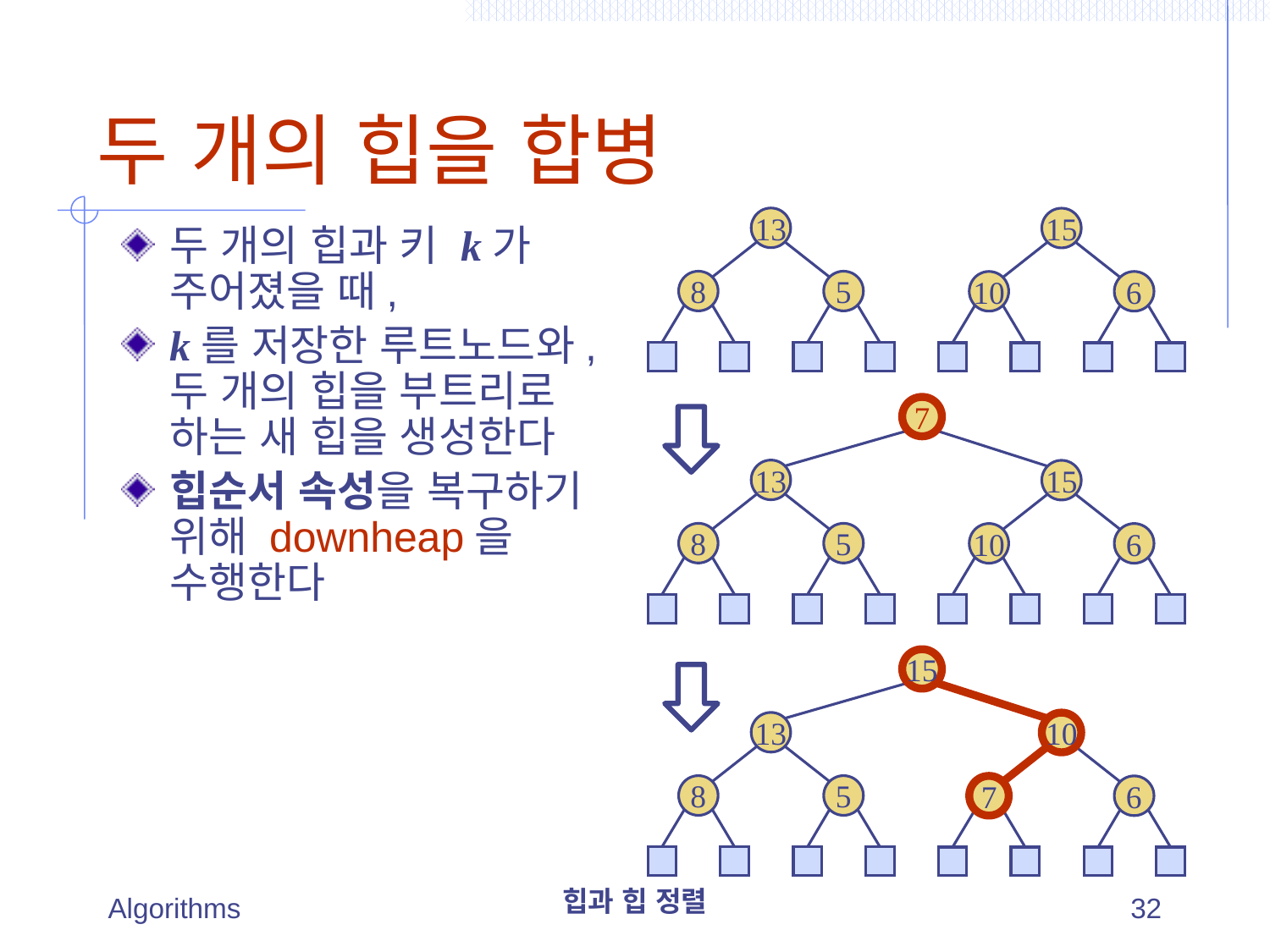

# 두 개의 힙을 합병
13
15
두 개의 힙과 키 k가 주어졌을 때,
k를 저장한 루트노드와, 두 개의 힙을 부트리로 하는 새 힙을 생성한다
힙순서 속성을 복구하기 위해 downheap을 수행한다
8
5
10
6

7

13
15
8
5
10
6

15

13
10
8
5
7
6

Algorithms
힙과 힙 정렬
32